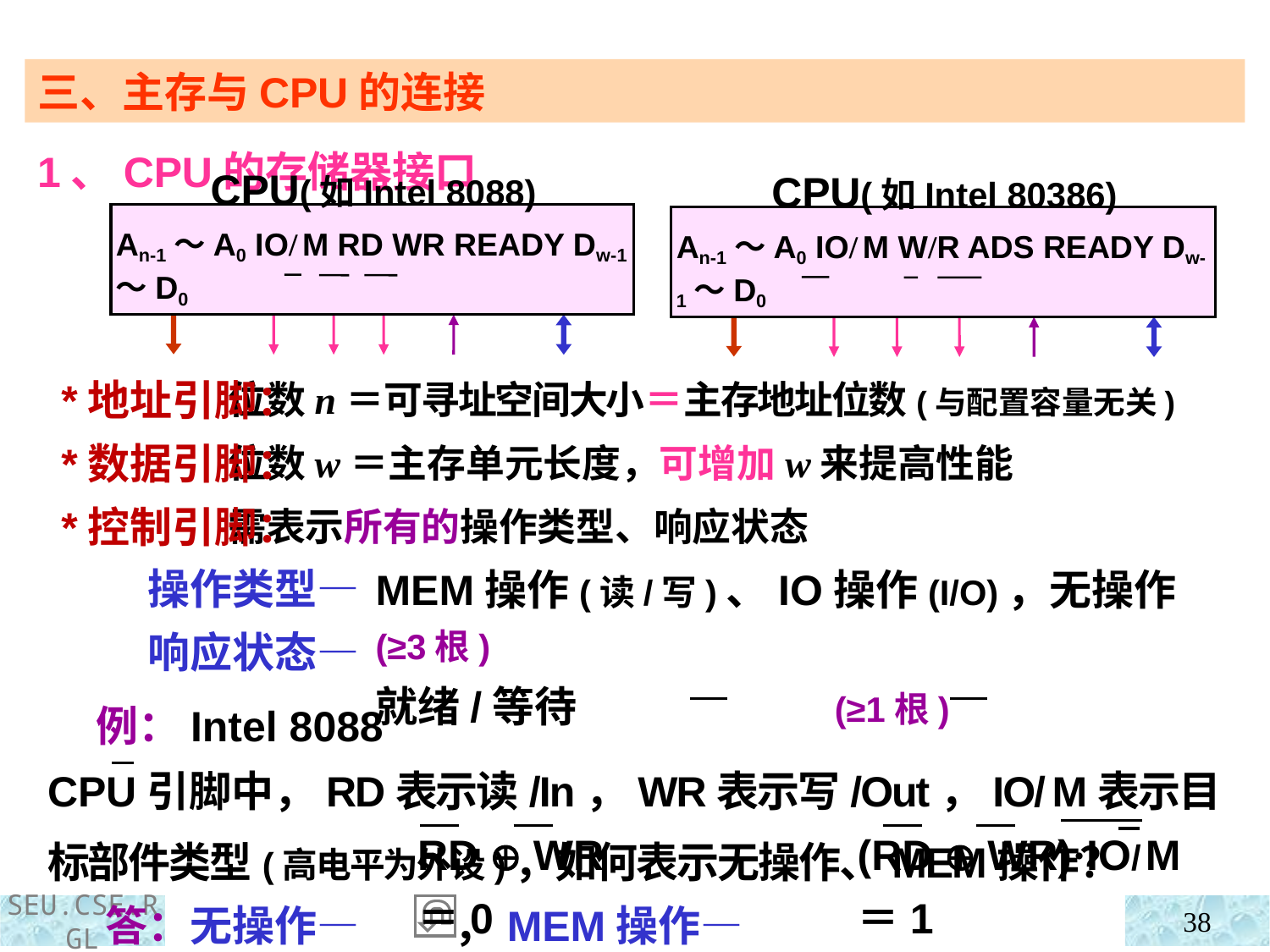

三、主存与CPU的连接
1、CPU的存储器接口
CPU(如Intel 8088)
An-1～A0 IO/ M RD WR READY Dw-1～D0

CPU(如Intel 80386)
An-1～A0 IO/ M W/R ADS READY Dw-1～D0

  *地址引脚：
  *数据引脚：
  *控制引脚：
        位数n＝可寻址空间大小＝主存地址位数(与配置容量无关)
        位数w＝主存单元长度，可增加w来提高性能
        需表示所有的操作类型、响应状态
操作类型—
响应状态—
MEM操作(读/写)、IO操作(I/O)，无操作  (≥3根)
就绪/等待                          (≥1根)
    例：Intel 8088 CPU引脚中，RD表示读/In，WR表示写/Out，IO/ M表示目标部件类型(高电平为外设)，如何表示无操作、MEM操作？
     答：无操作—          ，MEM操作—
RD ⊕ WR＝0
(RD ⊕ WR)·IO/ M ＝1

38